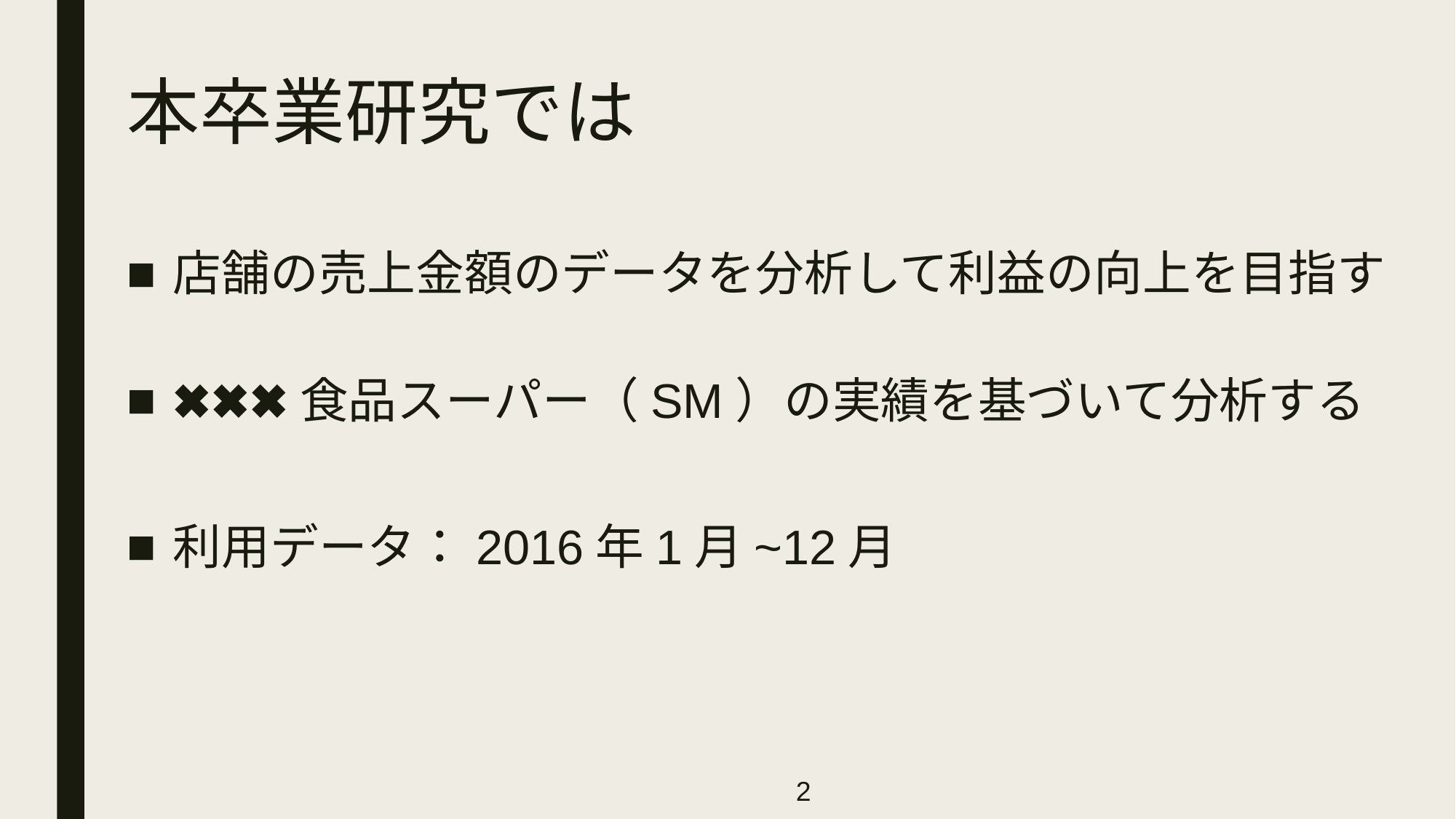

# 本卒業研究では

店舗の売上金額のデータを分析して利益の向上を目指す

✖✖✖食品スーパー（SM）の実績を基づいて分析する

利用データ：2016年1月~12月

2